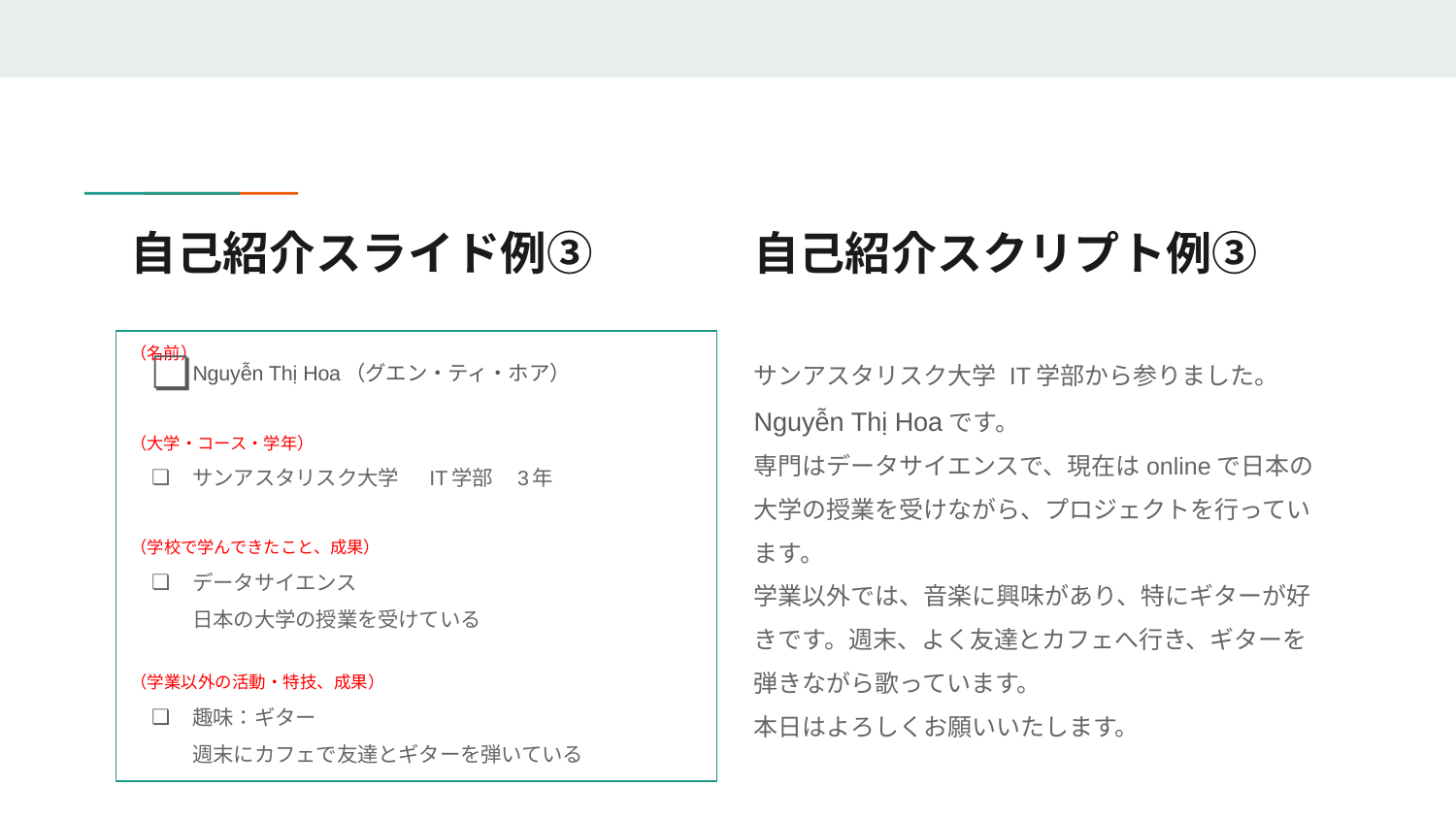

# 自己紹介スライド例③
自己紹介スクリプト例③
（名前）
Nguyễn Thị Hoa（グエン・ティ・ホア）

（大学・コース・学年）
サンアスタリスク大学　 IT学部　3年

（学校で学んできたこと、成果）
データサイエンス
日本の大学の授業を受けている

（学業以外の活動・特技、成果）
趣味：ギター
週末にカフェで友達とギターを弾いている
サンアスタリスク大学 IT学部から参りました。
Nguyễn Thị Hoaです。
専門はデータサイエンスで、現在はonlineで日本の大学の授業を受けながら、プロジェクトを行っています。
学業以外では、音楽に興味があり、特にギターが好きです。週末、よく友達とカフェへ行き、ギターを弾きながら歌っています。
本日はよろしくお願いいたします。